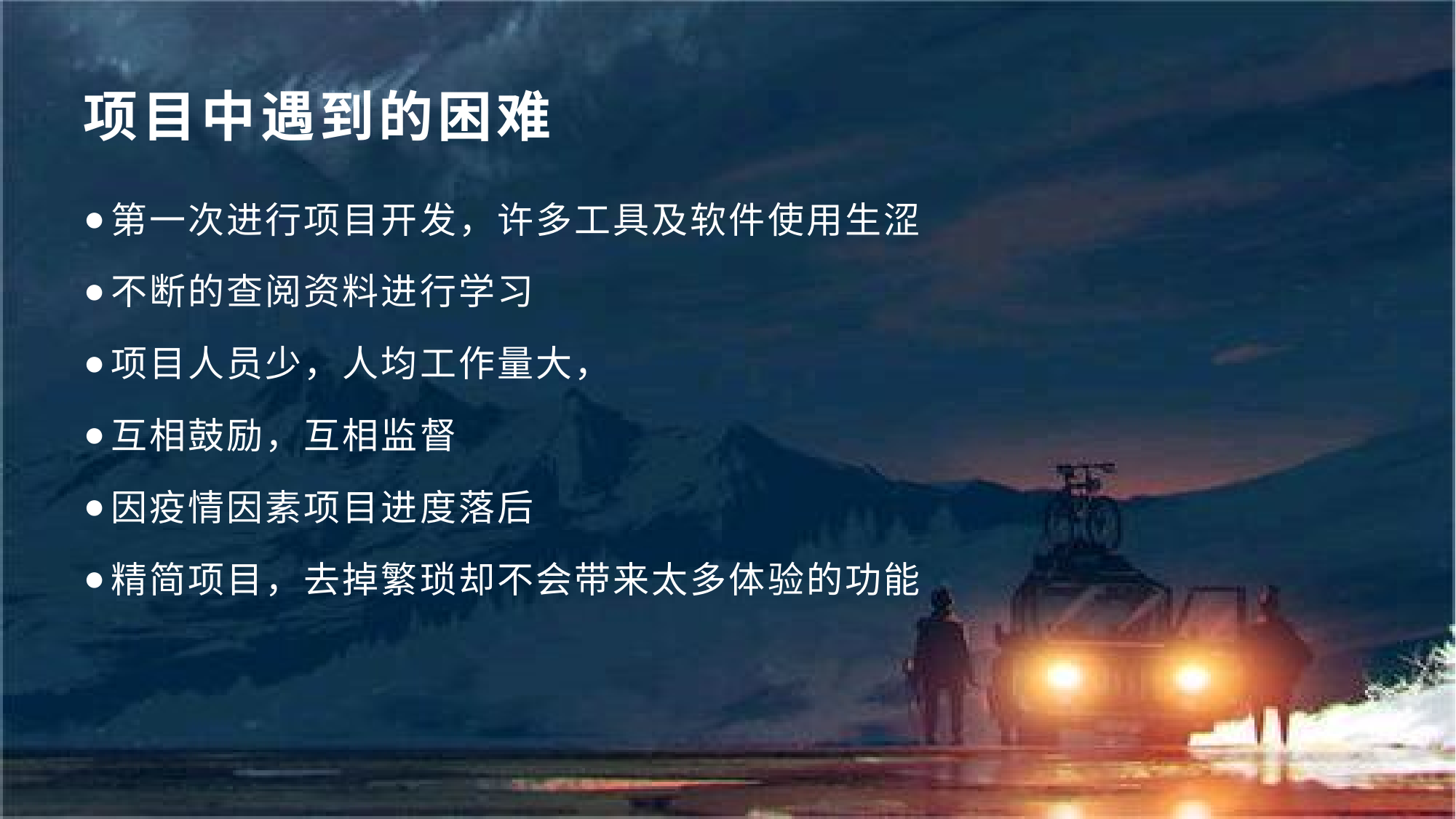

# 项目中遇到的困难
第一次进行项目开发，许多工具及软件使用生涩
不断的查阅资料进行学习
项目人员少，人均工作量大，
互相鼓励，互相监督
因疫情因素项目进度落后
精简项目，去掉繁琐却不会带来太多体验的功能